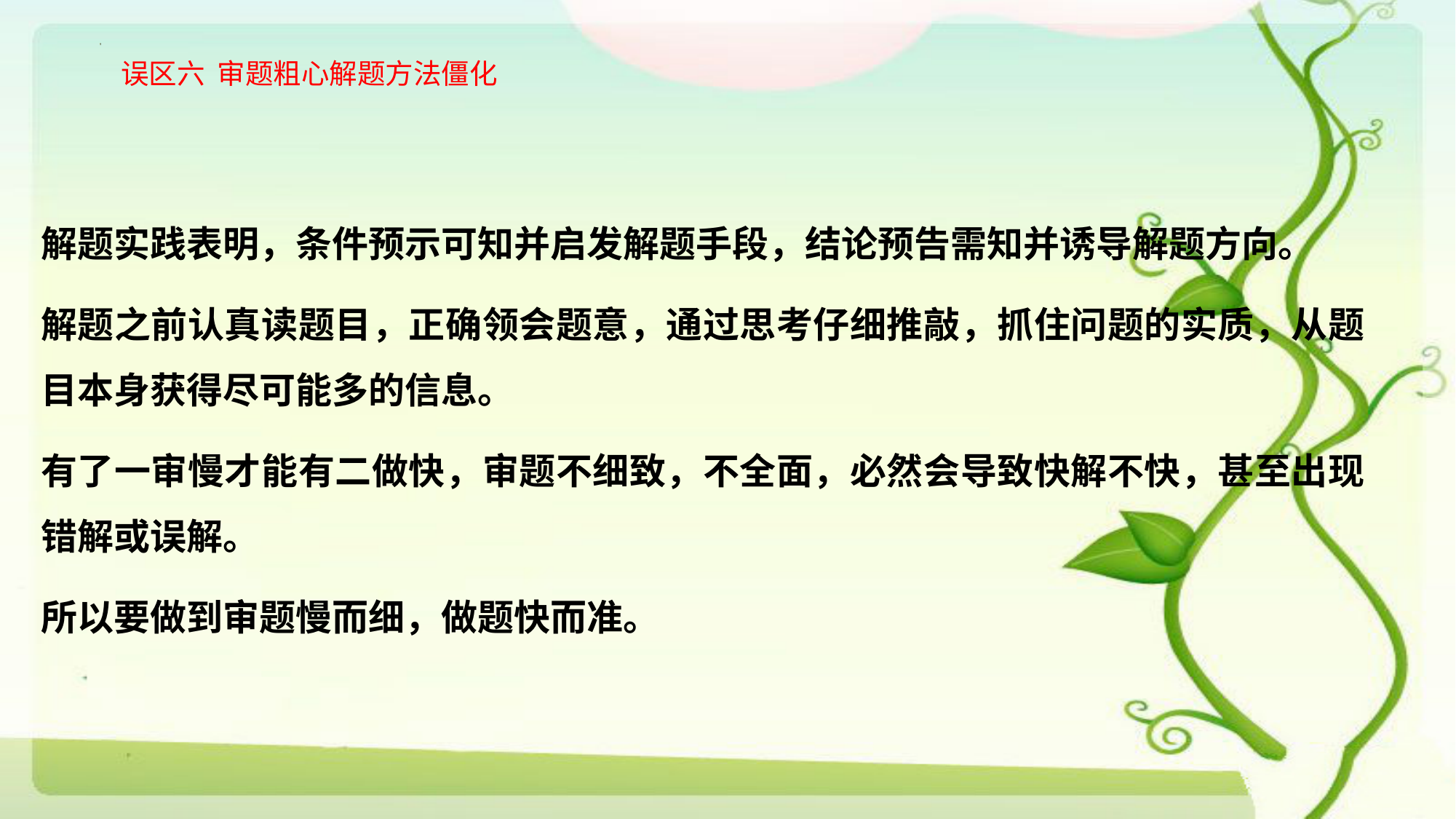

# 误区六  审题粗心解题方法僵化
解题实践表明，条件预示可知并启发解题手段，结论预告需知并诱导解题方向。
解题之前认真读题目，正确领会题意，通过思考仔细推敲，抓住问题的实质，从题目本身获得尽可能多的信息。
有了一审慢才能有二做快，审题不细致，不全面，必然会导致快解不快，甚至出现错解或误解。
所以要做到审题慢而细，做题快而准。